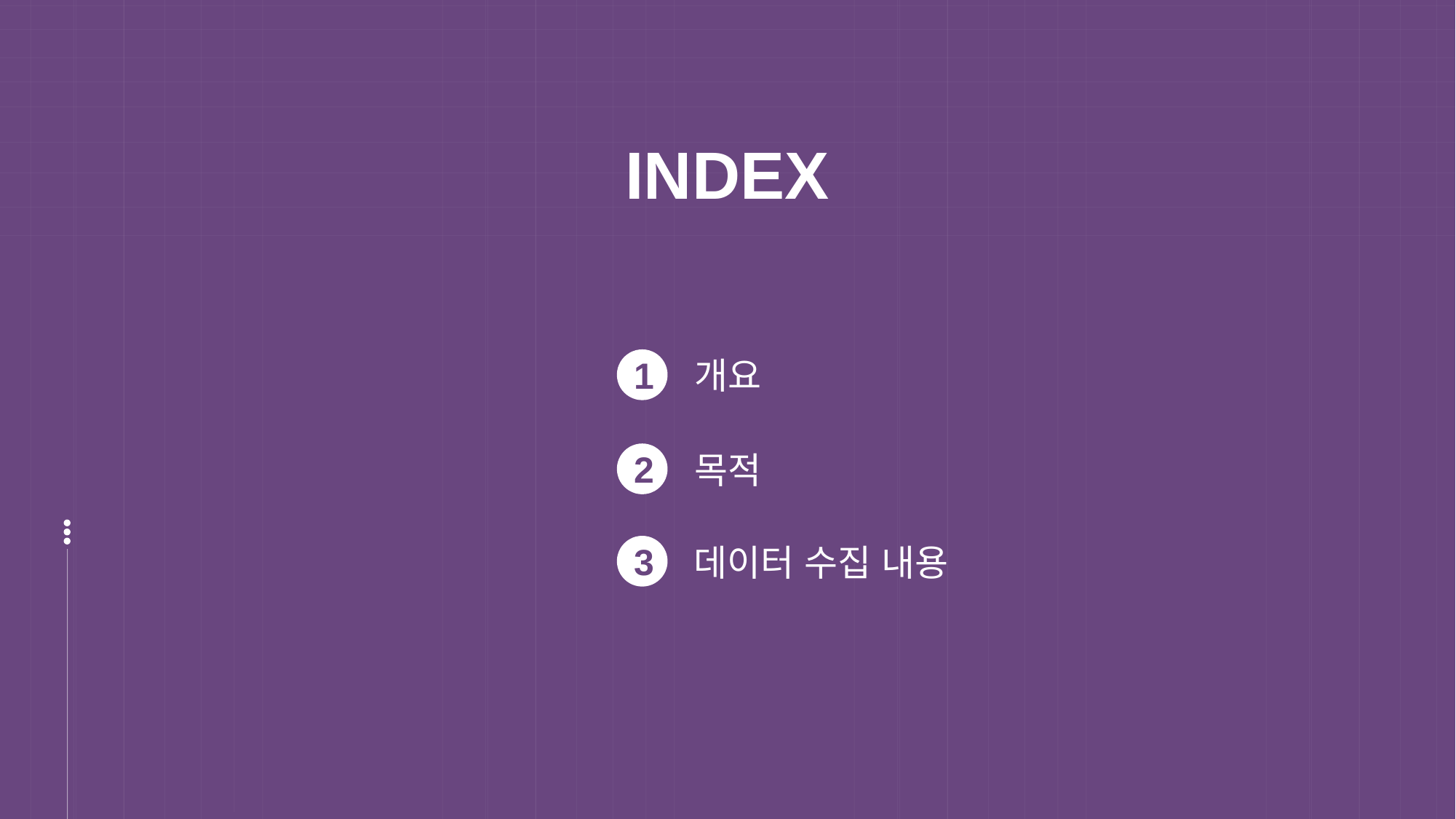

INDEX
1
개요

2
목적

3
데이터 수집 내용